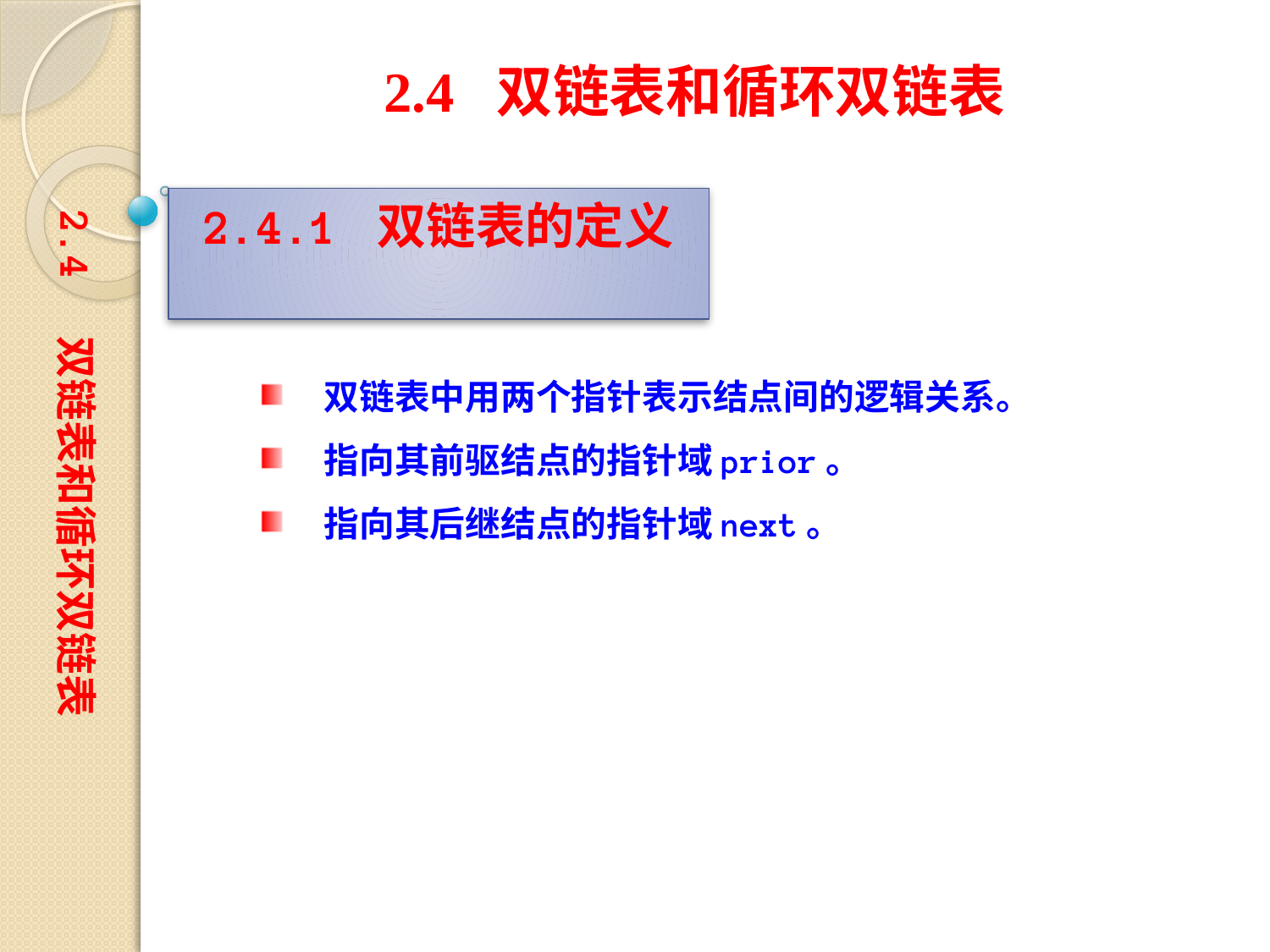

2.4  双链表和循环双链表
2.4.1 双链表的定义
2.4  双链表和循环双链表
双链表中用两个指针表示结点间的逻辑关系。
指向其前驱结点的指针域prior。
指向其后继结点的指针域next。